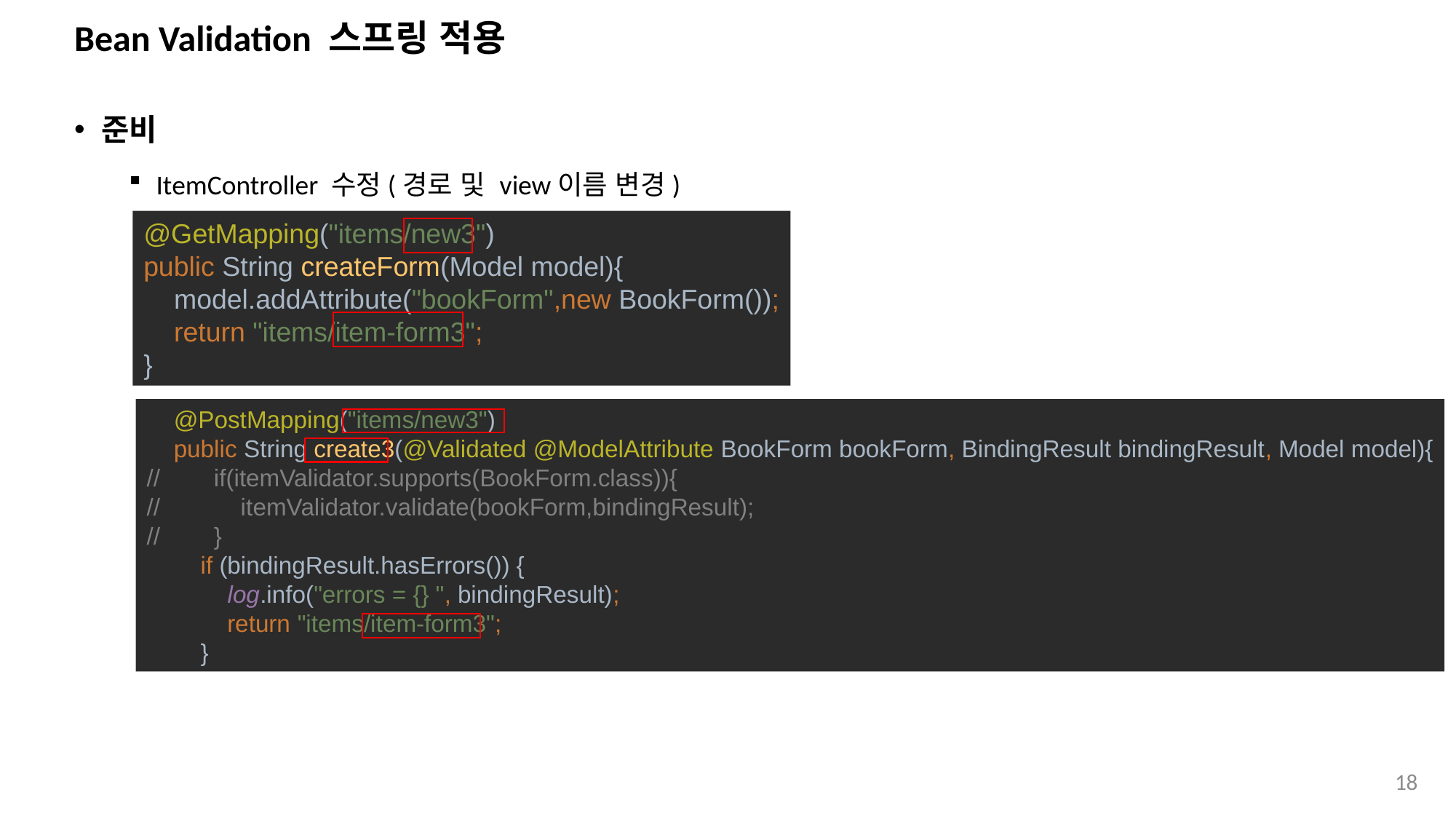

# Bean Validation 스프링 적용
준비
ItemController 수정(경로 및 view이름 변경)

@GetMapping("items/new3")
public String createForm(Model model){
    model.addAttribute("bookForm",new BookForm());
    return "items/item-form3";
}

    @PostMapping("items/new3")
    public String create3(@Validated @ModelAttribute BookForm bookForm, BindingResult bindingResult, Model model){
//        if(itemValidator.supports(BookForm.class)){
//            itemValidator.validate(bookForm,bindingResult);
//        }
        if (bindingResult.hasErrors()) {
            log.info("errors = {} ", bindingResult);
            return "items/item-form3";
        }

18